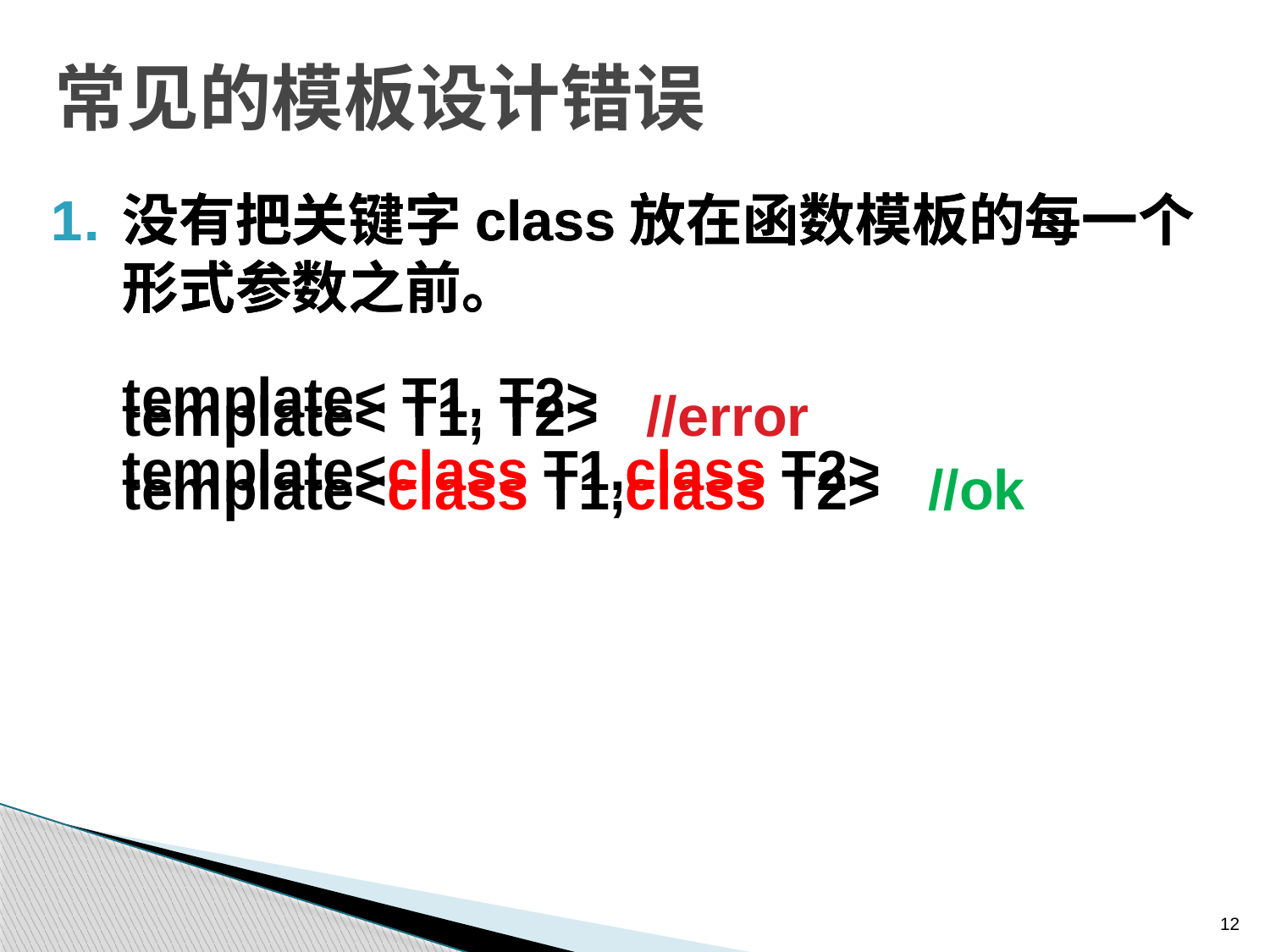

# 常见的模板设计错误

没有把关键字class放在函数模板的每一个形式参数之前。

	template< T1, T2>   //error
	template<class T1,class T2>   //ok

没有把关键字class放在函数模板的每一个形式参数之前。

	template< T1, T2>   //error
	template<class T1,class T2>   //ok

12